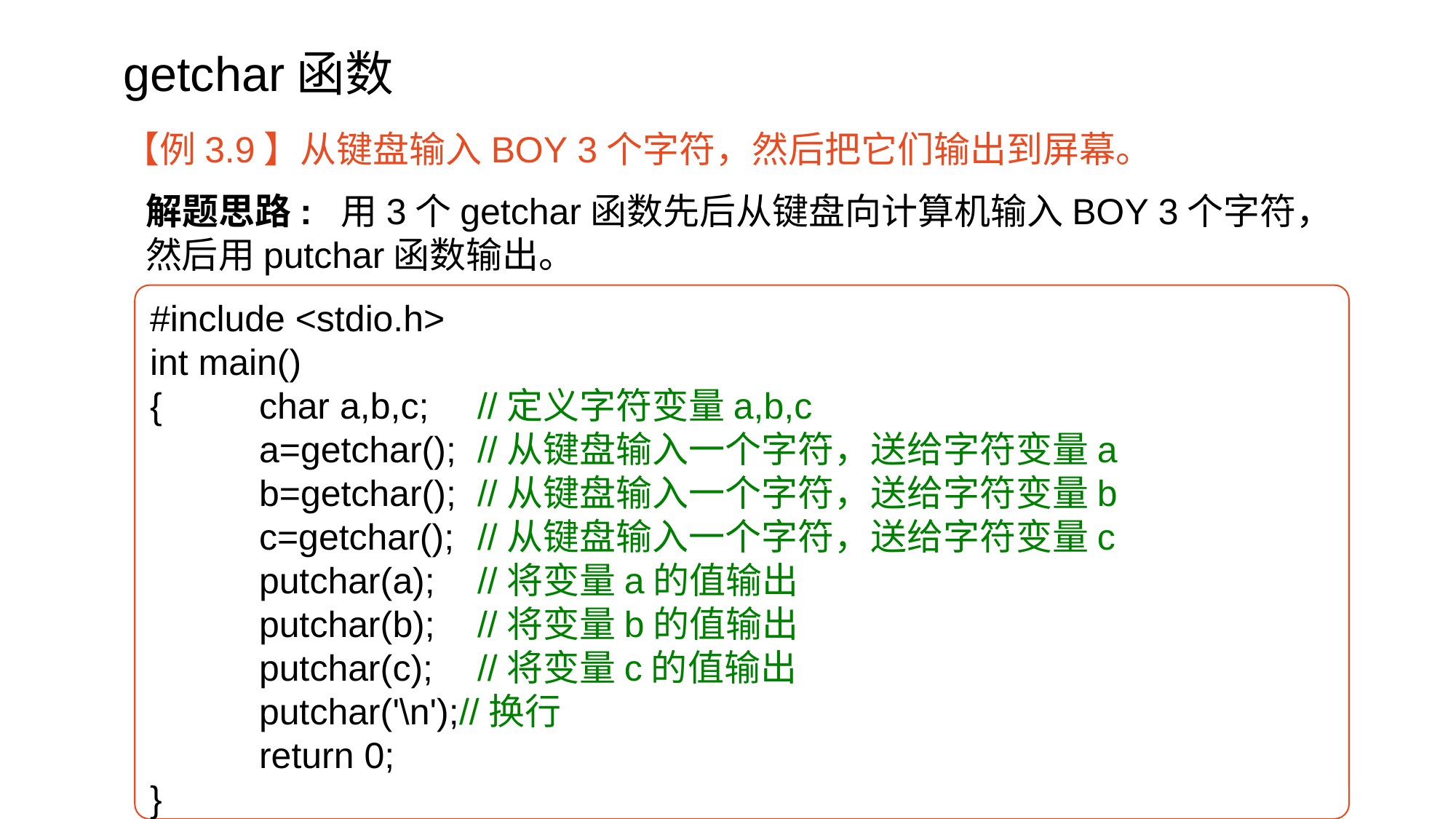

# getchar函数
【例3.9】从键盘输入BOY 3个字符，然后把它们输出到屏幕。
解题思路:  用3个getchar函数先后从键盘向计算机输入BOY 3个字符，然后用putchar函数输出。
#include <stdio.h>
int main()
{	char a,b,c;	//定义字符变量a,b,c
	a=getchar();	//从键盘输入一个字符，送给字符变量a
	b=getchar();	//从键盘输入一个字符，送给字符变量b
	c=getchar();	//从键盘输入一个字符，送给字符变量c
	putchar(a); 	//将变量a的值输出
	putchar(b); 	//将变量b的值输出
	putchar(c); 	//将变量c的值输出
	putchar('\n');//换行
	return 0;
}